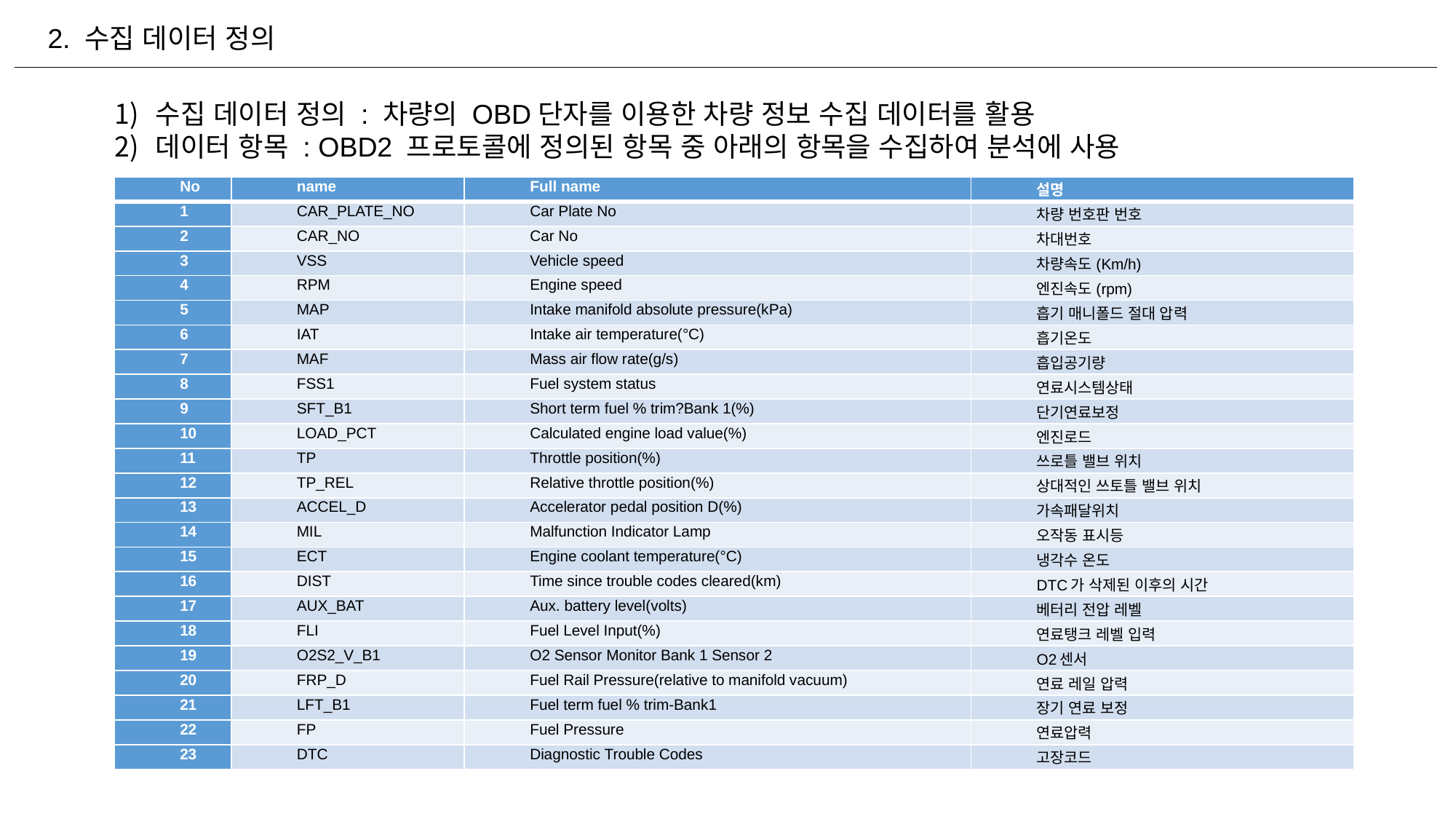

2. 수집 데이터 정의
수집 데이터 정의 : 차량의 OBD단자를 이용한 차량 정보 수집 데이터를 활용
데이터 항목 : OBD2 프로토콜에 정의된 항목 중 아래의 항목을 수집하여 분석에 사용
| No | name | Full name | 설명 |
| --- | --- | --- | --- |
| 1 | CAR\_PLATE\_NO | Car Plate No | 차량 번호판 번호 |
| 2 | CAR\_NO | Car No | 차대번호 |
| 3 | VSS | Vehicle speed | 차량속도(Km/h) |
| 4 | RPM | Engine speed | 엔진속도(rpm) |
| 5 | MAP | Intake manifold absolute pressure(kPa) | 흡기 매니폴드 절대 압력 |
| 6 | IAT | Intake air temperature(°C) | 흡기온도 |
| 7 | MAF | Mass air flow rate(g/s) | 흡입공기량 |
| 8 | FSS1 | Fuel system status | 연료시스템상태 |
| 9 | SFT\_B1 | Short term fuel % trim?Bank 1(%) | 단기연료보정 |
| 10 | LOAD\_PCT | Calculated engine load value(%) | 엔진로드 |
| 11 | TP | Throttle position(%) | 쓰로틀 밸브 위치 |
| 12 | TP\_REL | Relative throttle position(%) | 상대적인 쓰토틀 밸브 위치 |
| 13 | ACCEL\_D | Accelerator pedal position D(%) | 가속패달위치 |
| 14 | MIL | Malfunction Indicator Lamp | 오작동 표시등 |
| 15 | ECT | Engine coolant temperature(°C) | 냉각수 온도 |
| 16 | DIST | Time since trouble codes cleared(km) | DTC가 삭제된 이후의 시간 |
| 17 | AUX\_BAT | Aux. battery level(volts) | 베터리 전압 레벨 |
| 18 | FLI | Fuel Level Input(%) | 연료탱크 레벨 입력 |
| 19 | O2S2\_V\_B1 | O2 Sensor Monitor Bank 1 Sensor 2 | O2센서 |
| 20 | FRP\_D | Fuel Rail Pressure(relative to manifold vacuum) | 연료 레일 압력 |
| 21 | LFT\_B1 | Fuel term fuel % trim-Bank1 | 장기 연료 보정 |
| 22 | FP | Fuel Pressure | 연료압력 |
| 23 | DTC | Diagnostic Trouble Codes | 고장코드 |